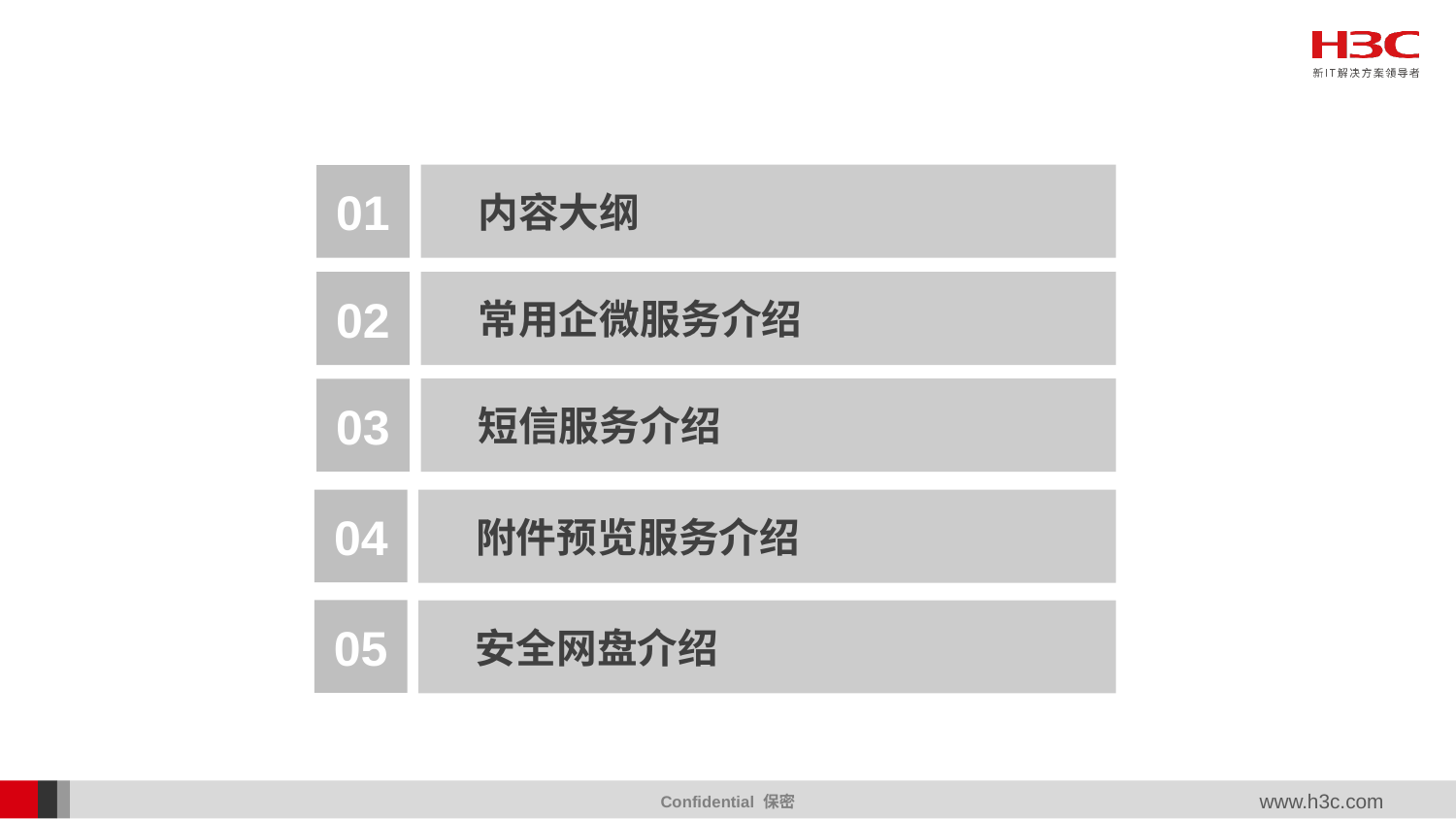

内容大纲
01
02
常用企微服务介绍
短信服务介绍
03
04
附件预览服务介绍
05
安全网盘介绍